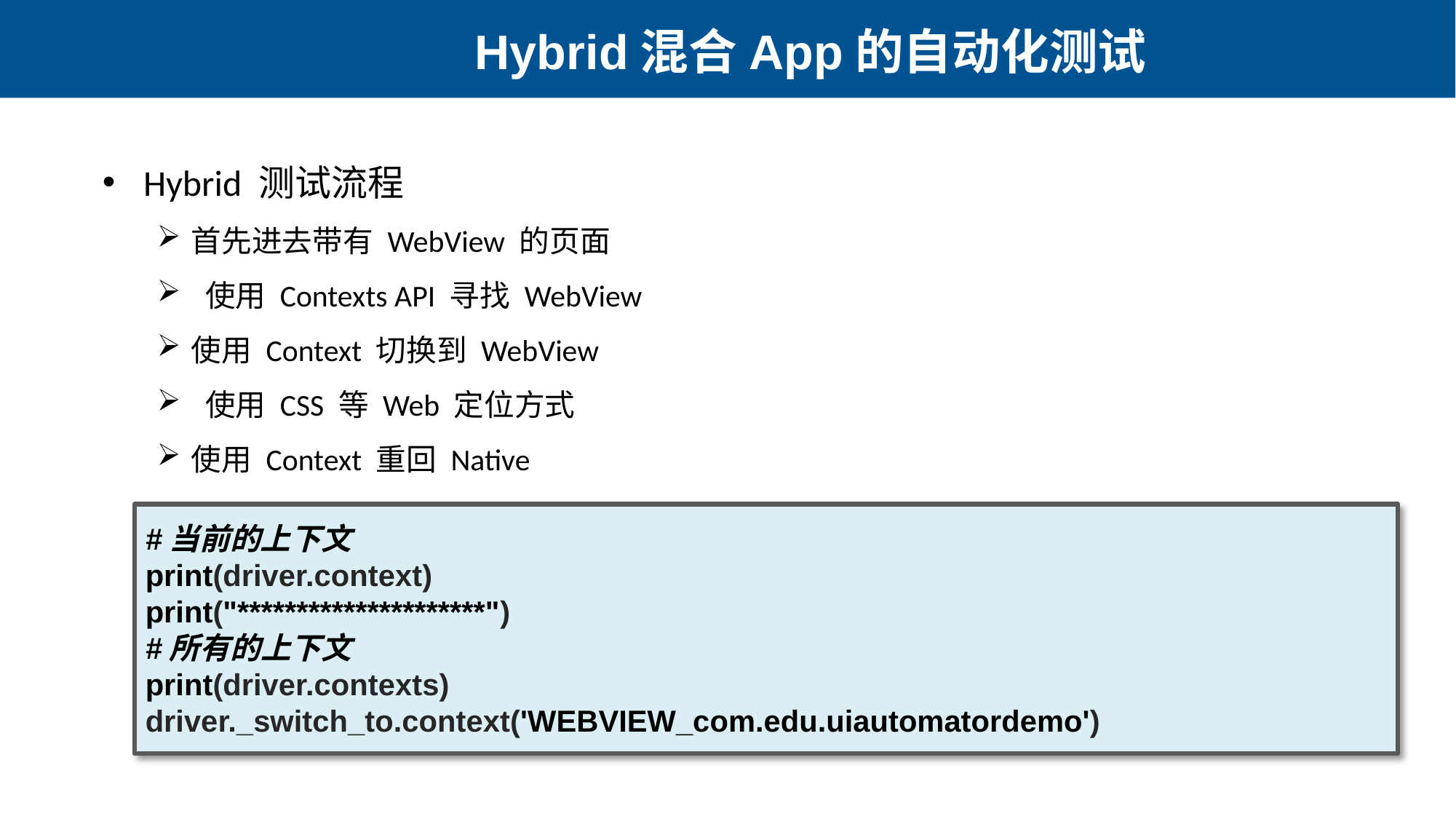

Hybrid混合App的自动化测试
Hybrid 测试流程
首先进去带有 WebView 的页面
 使用 Contexts API 寻找 WebView
使用 Context 切换到 WebView
 使用 CSS 等 Web 定位方式
使用 Context 重回 Native
#当前的上下文
print(driver.context)
print("*********************")
#所有的上下文
print(driver.contexts)
driver._switch_to.context('WEBVIEW_com.edu.uiautomatordemo')